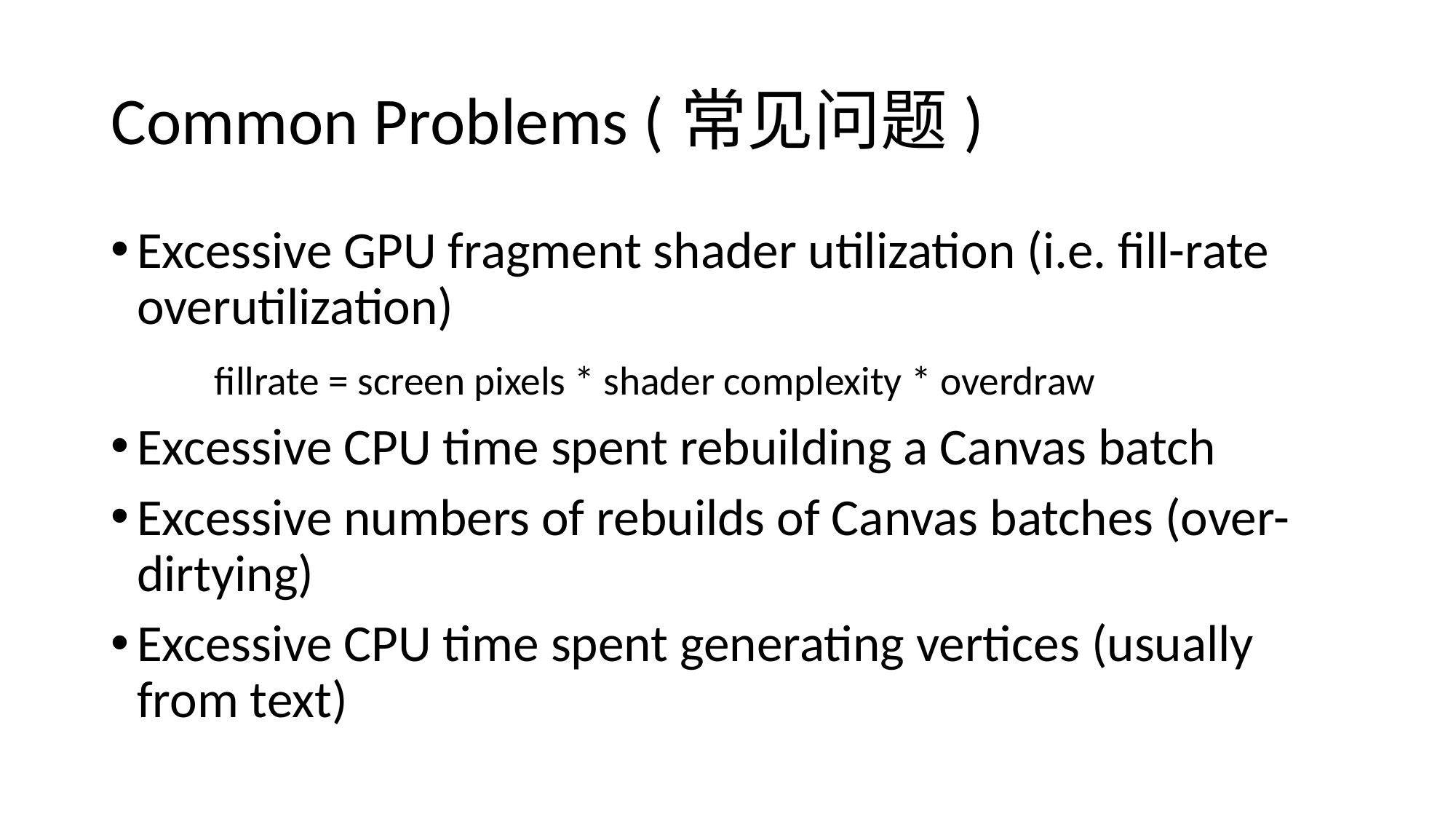

# Common Problems (常见问题)
Excessive GPU fragment shader utilization (i.e. fill-rate overutilization)
	fillrate = screen pixels * shader complexity * overdraw
Excessive CPU time spent rebuilding a Canvas batch
Excessive numbers of rebuilds of Canvas batches (over-dirtying)
Excessive CPU time spent generating vertices (usually from text)